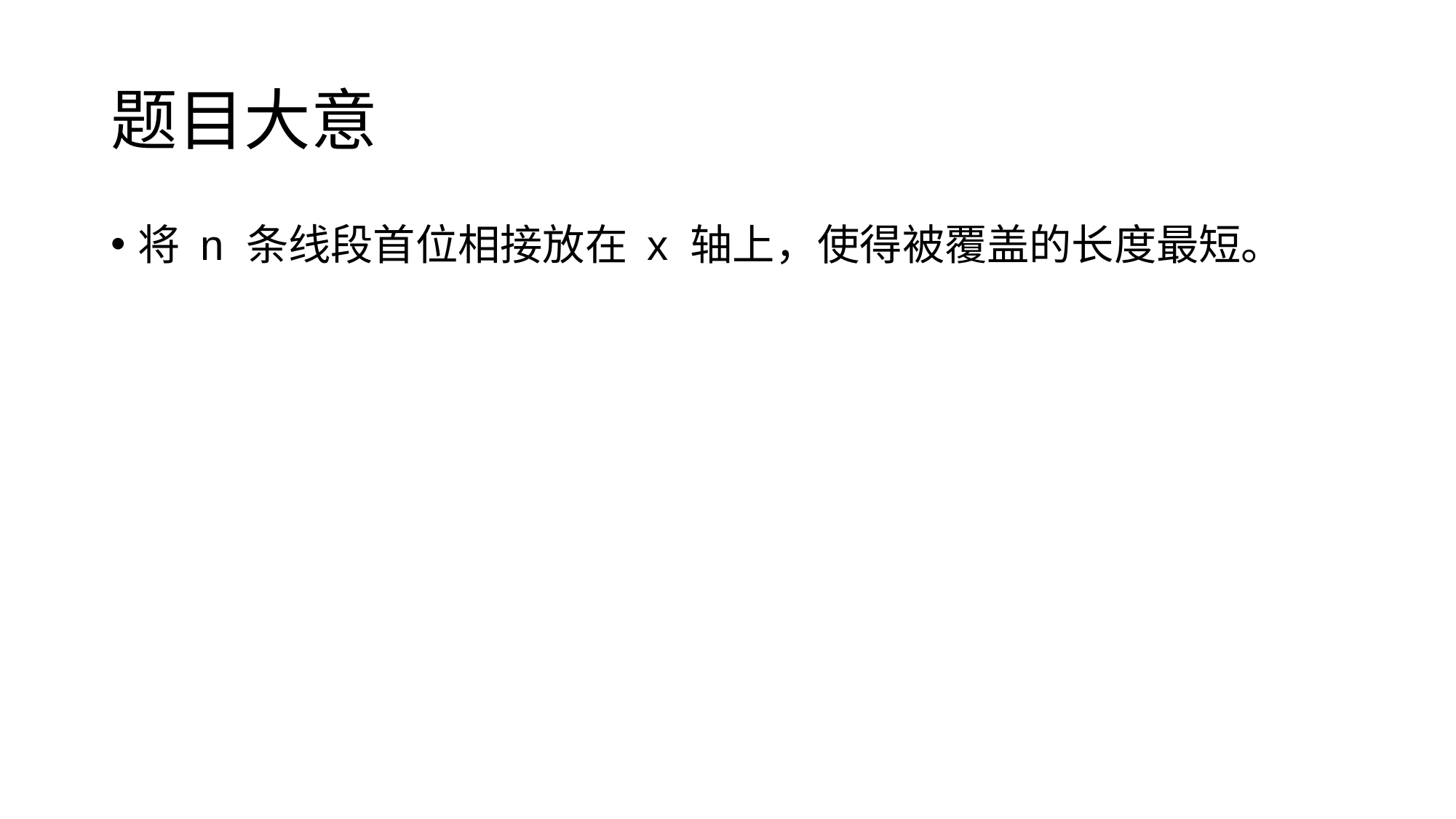

# 题目大意
将 n 条线段首位相接放在 x 轴上，使得被覆盖的长度最短。